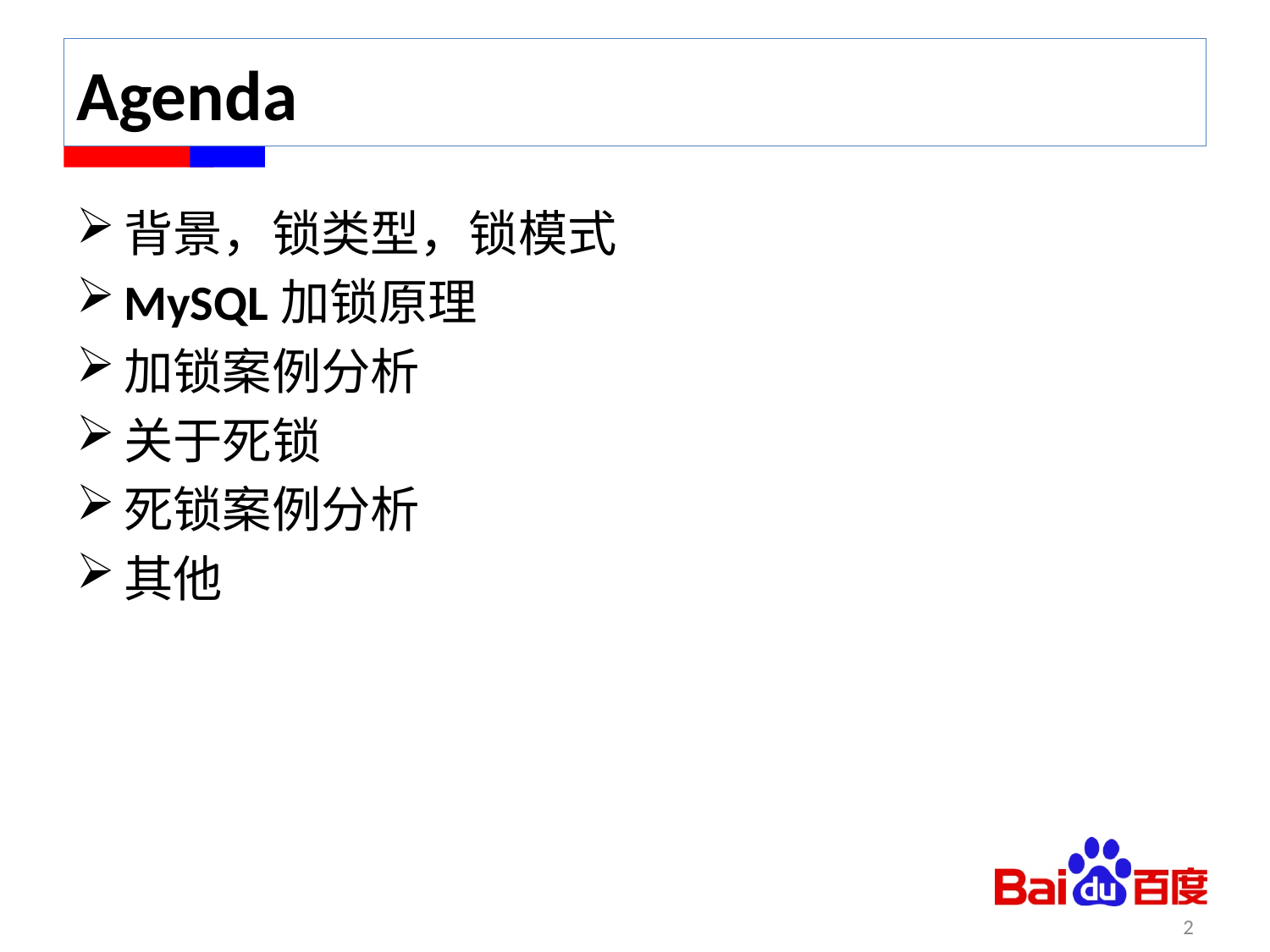

# Agenda
背景，锁类型，锁模式
MySQL加锁原理
加锁案例分析
关于死锁
死锁案例分析
其他

2